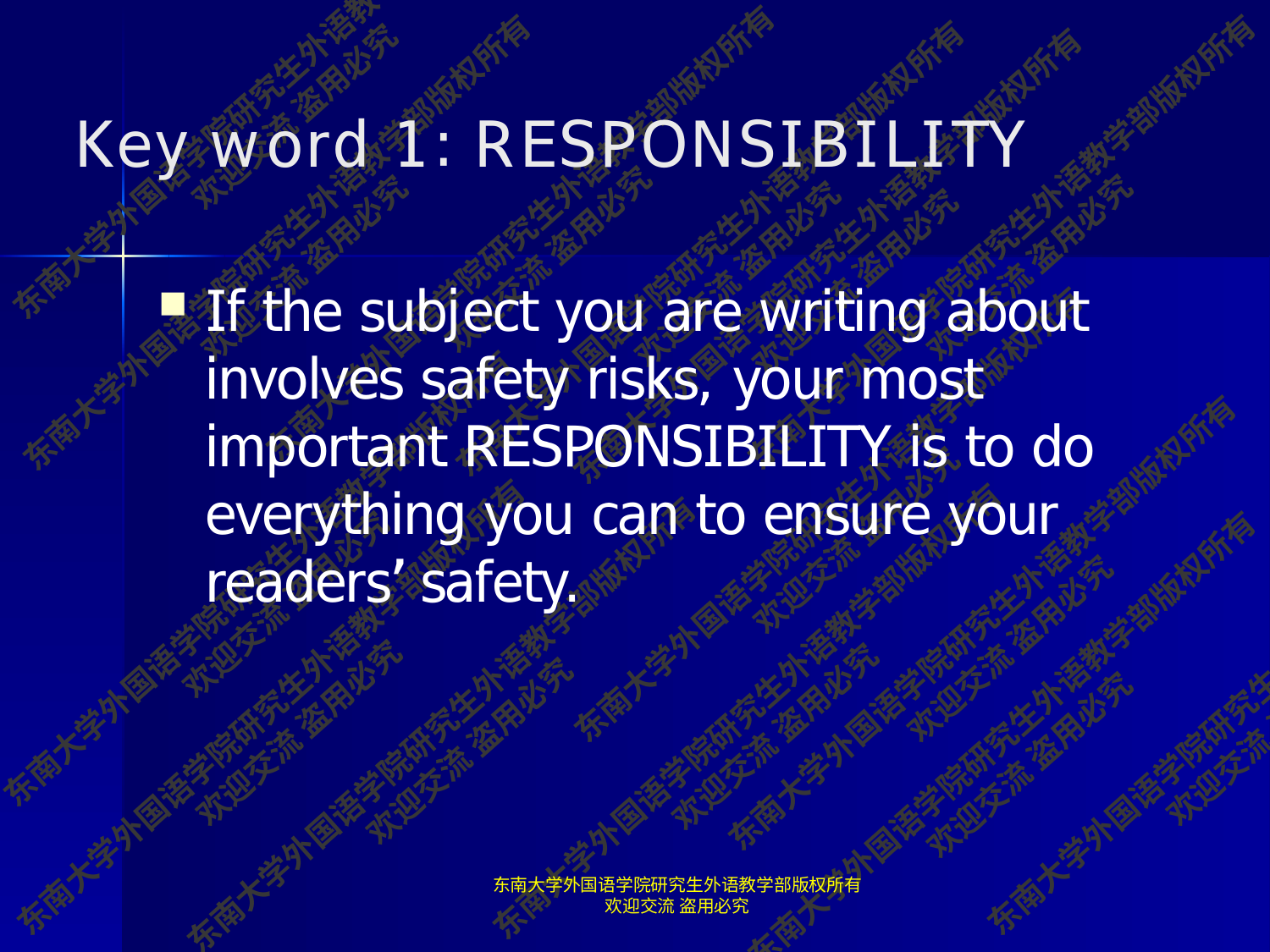

# Key word 1: responsibility
If the subject you are writing about involves safety risks, your most important responsibility is to do everything you can to ensure your readers’ safety.

东南大学外国语学院研究生外语教学部版权所有 欢迎交流 盗用必究